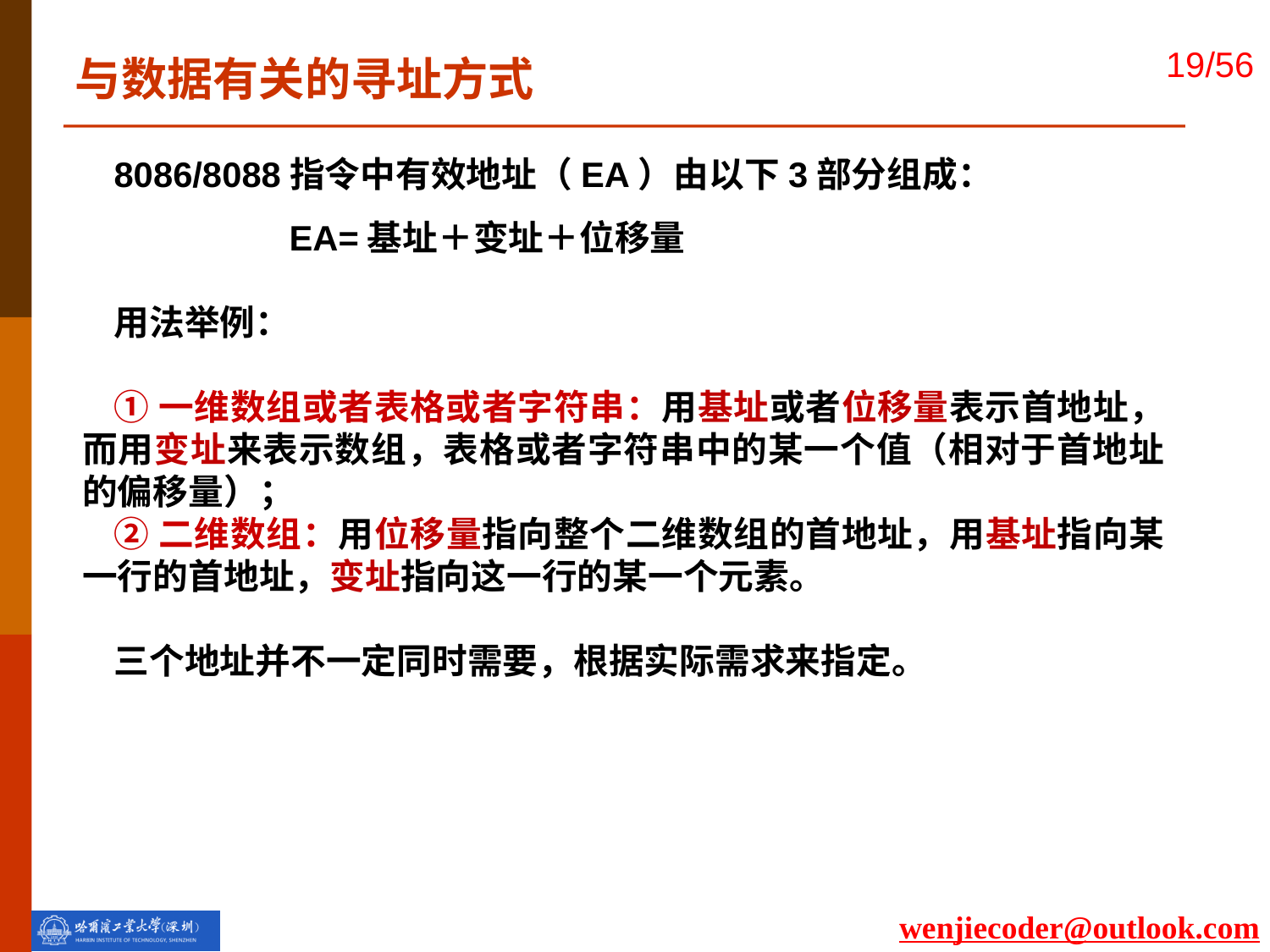

与数据有关的寻址方式
8086/8088指令中有效地址（EA）由以下3部分组成：
                  EA=基址＋变址＋位移量

用法举例：

①一维数组或者表格或者字符串：用基址或者位移量表示首地址，而用变址来表示数组，表格或者字符串中的某一个值（相对于首地址的偏移量）；
②二维数组：用位移量指向整个二维数组的首地址，用基址指向某一行的首地址，变址指向这一行的某一个元素。

三个地址并不一定同时需要，根据实际需求来指定。